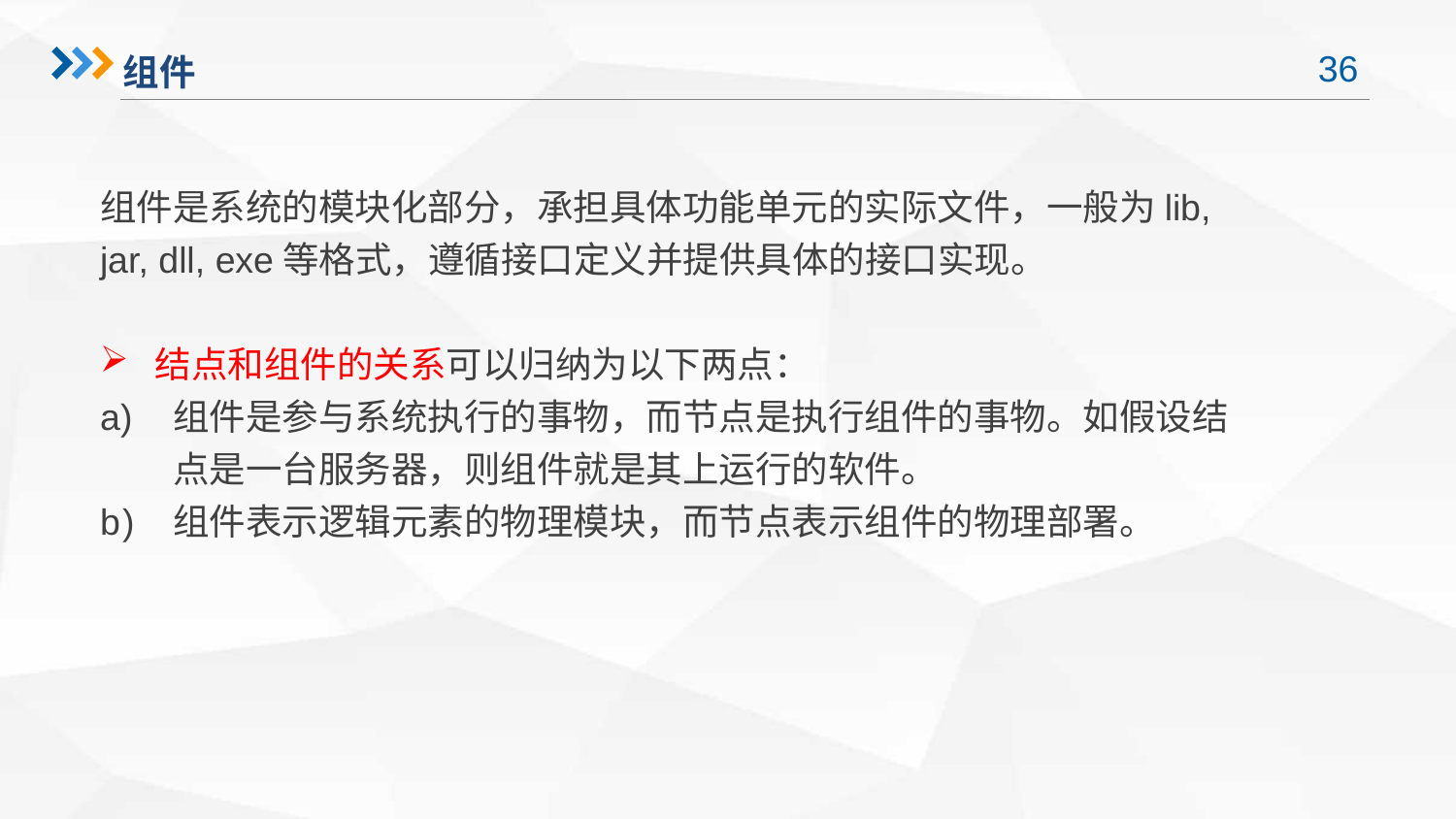

组件
组件是系统的模块化部分，承担具体功能单元的实际文件，一般为lib, jar, dll, exe等格式，遵循接口定义并提供具体的接口实现。

结点和组件的关系可以归纳为以下两点：
组件是参与系统执行的事物，而节点是执行组件的事物。如假设结点是一台服务器，则组件就是其上运行的软件。
组件表示逻辑元素的物理模块，而节点表示组件的物理部署。